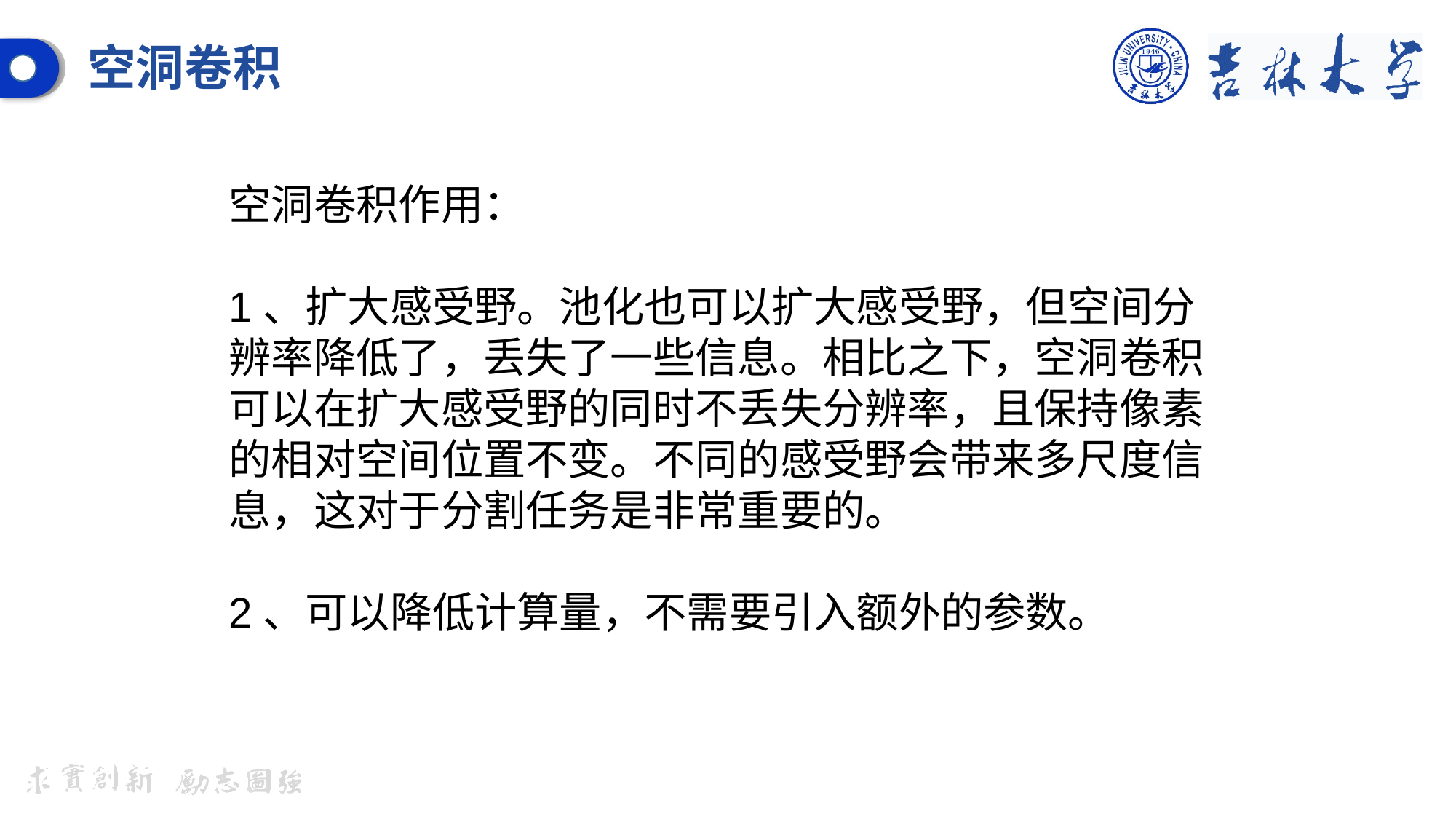

空洞卷积
空洞卷积作用：

1、扩大感受野。池化也可以扩大感受野，但空间分辨率降低了，丢失了一些信息。相比之下，空洞卷积可以在扩大感受野的同时不丢失分辨率，且保持像素的相对空间位置不变。不同的感受野会带来多尺度信息，这对于分割任务是非常重要的。

2、可以降低计算量，不需要引入额外的参数。